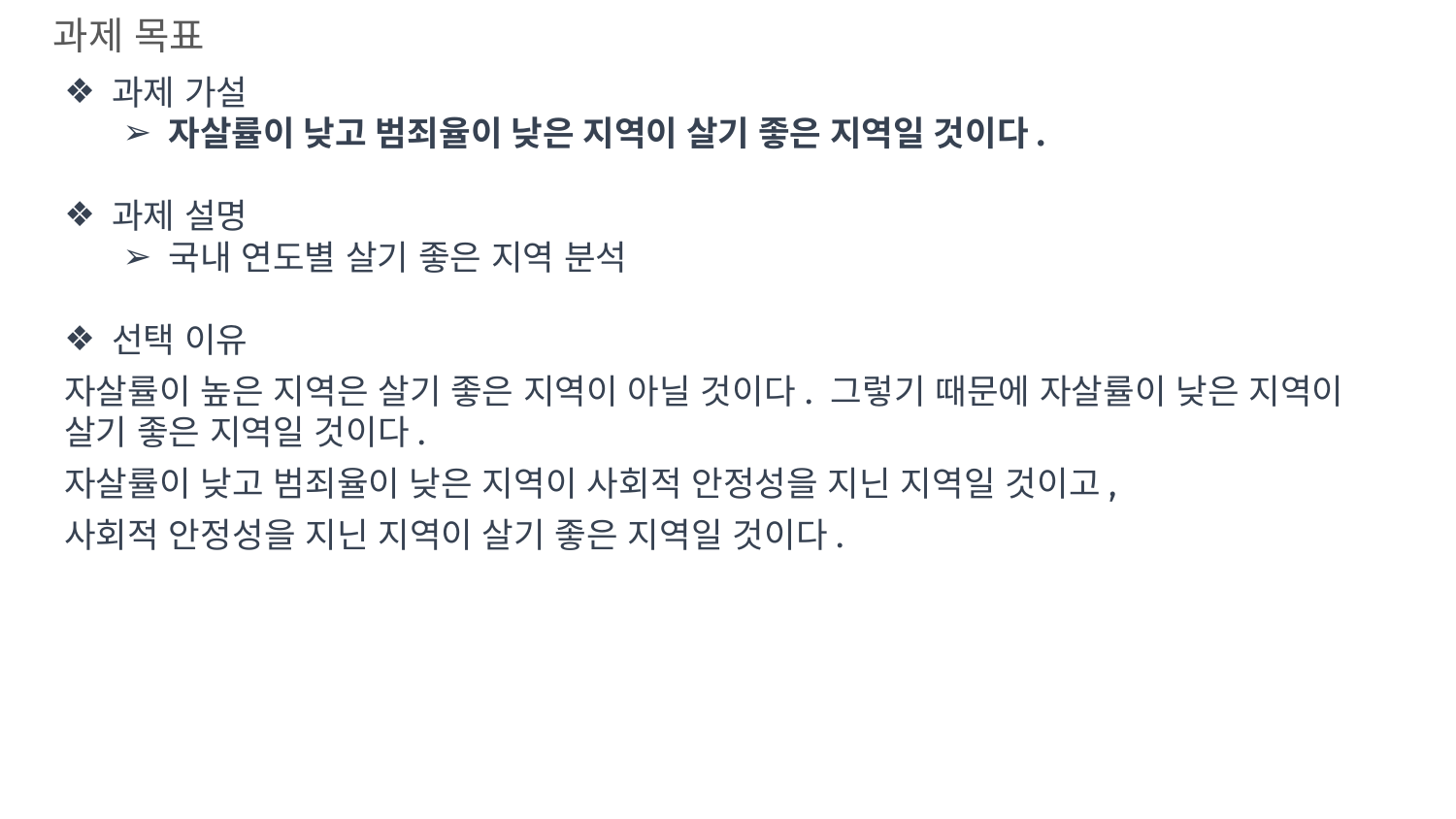

과제 목표
과제 가설
자살률이 낮고 범죄율이 낮은 지역이 살기 좋은 지역일 것이다.

과제 설명
국내 연도별 살기 좋은 지역 분석

선택 이유
자살률이 높은 지역은 살기 좋은 지역이 아닐 것이다. 그렇기 때문에 자살률이 낮은 지역이 살기 좋은 지역일 것이다.
자살률이 낮고 범죄율이 낮은 지역이 사회적 안정성을 지닌 지역일 것이고,
사회적 안정성을 지닌 지역이 살기 좋은 지역일 것이다.